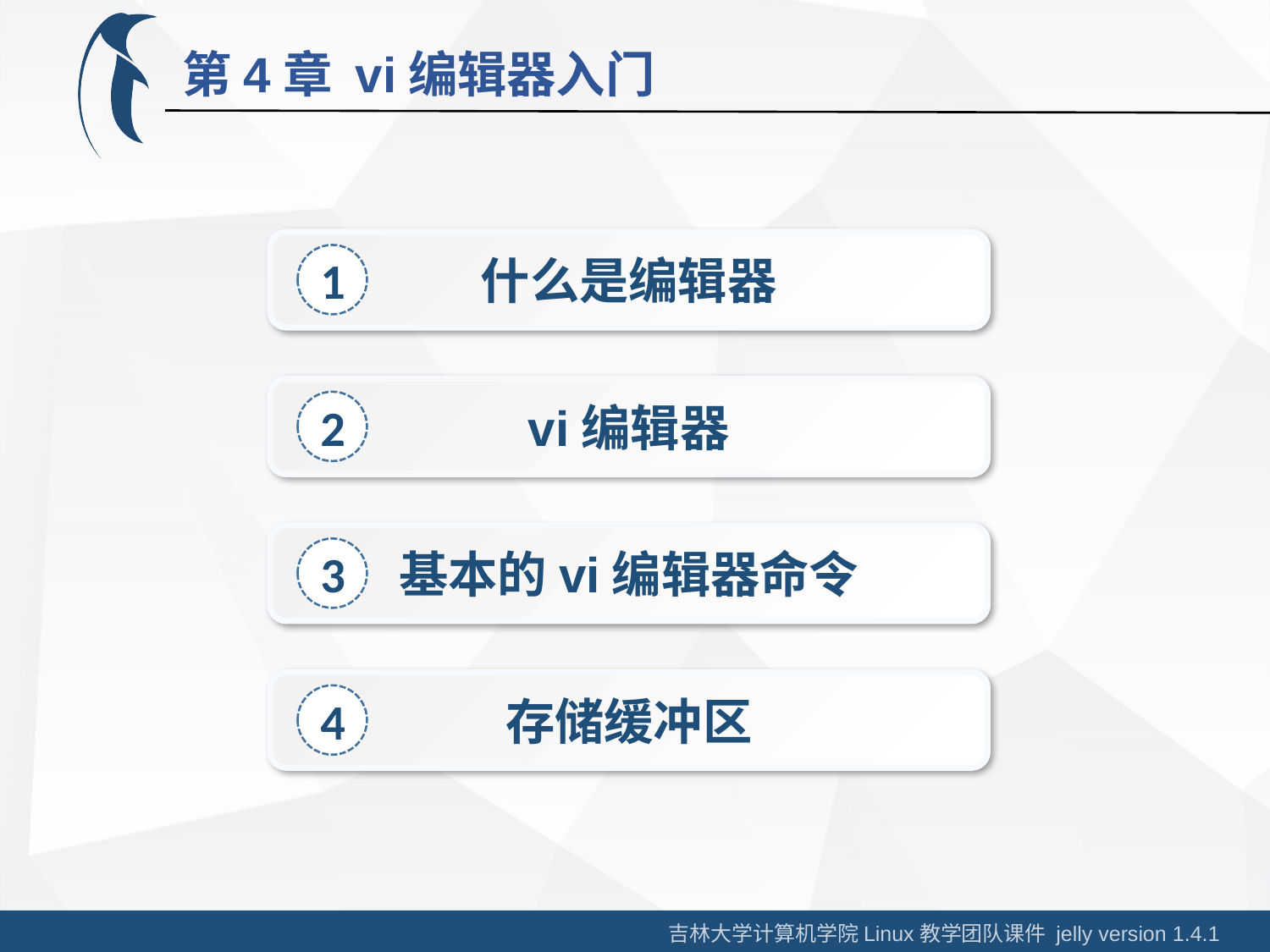

第4章 vi编辑器入门
什么是编辑器
1
vi编辑器
2
基本的vi编辑器命令
3
存储缓冲区
4